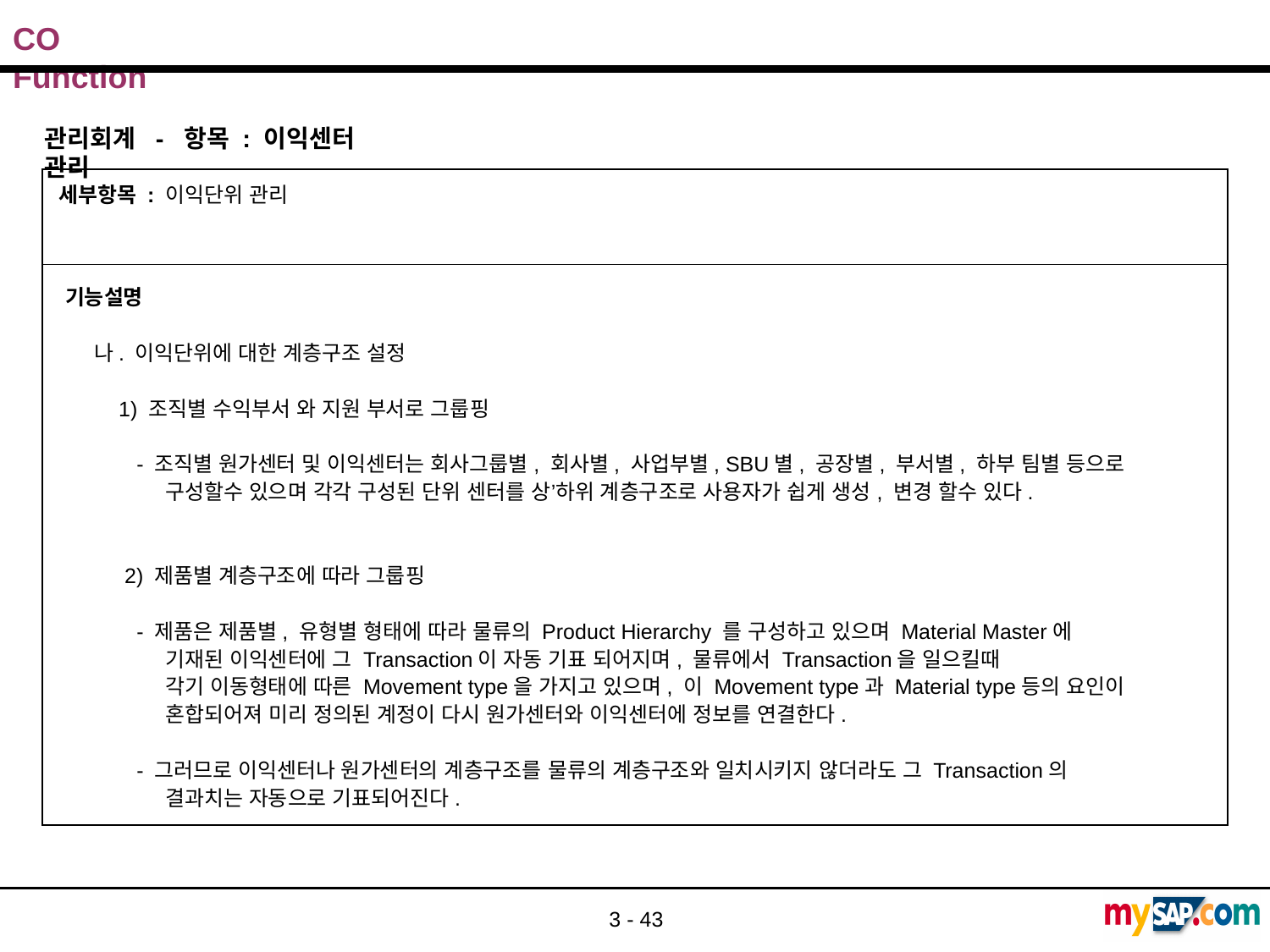

관리회계  -  항목 : 이익센터 관리

세부항목 : 이익단위 관리
기능설명

    나. 이익단위에 대한 계층구조 설정

         1) 조직별 수익부서 와 지원 부서로 그룹핑

            - 조직별 원가센터 및 이익센터는 회사그룹별, 회사별, 사업부별, SBU별, 공장별, 부서별, 하부 팀별 등으로
                구성할수 있으며 각각 구성된 단위 센터를 상’하위 계층구조로 사용자가 쉽게 생성, 변경 할수 있다.

          2) 제품별 계층구조에 따라 그룹핑

            - 제품은 제품별, 유형별 형태에 따라 물류의 Product Hierarchy 를 구성하고 있으며 Material Master에
                기재된 이익센터에 그 Transaction이 자동 기표 되어지며, 물류에서 Transaction을 일으킬때
                각기 이동형태에 따른 Movement type을 가지고 있으며, 이 Movement type과 Material type등의 요인이
                혼합되어져 미리 정의된 계정이 다시 원가센터와 이익센터에 정보를 연결한다.

            - 그러므로 이익센터나 원가센터의 계층구조를 물류의 계층구조와 일치시키지 않더라도 그 Transaction의
                결과치는 자동으로 기표되어진다.